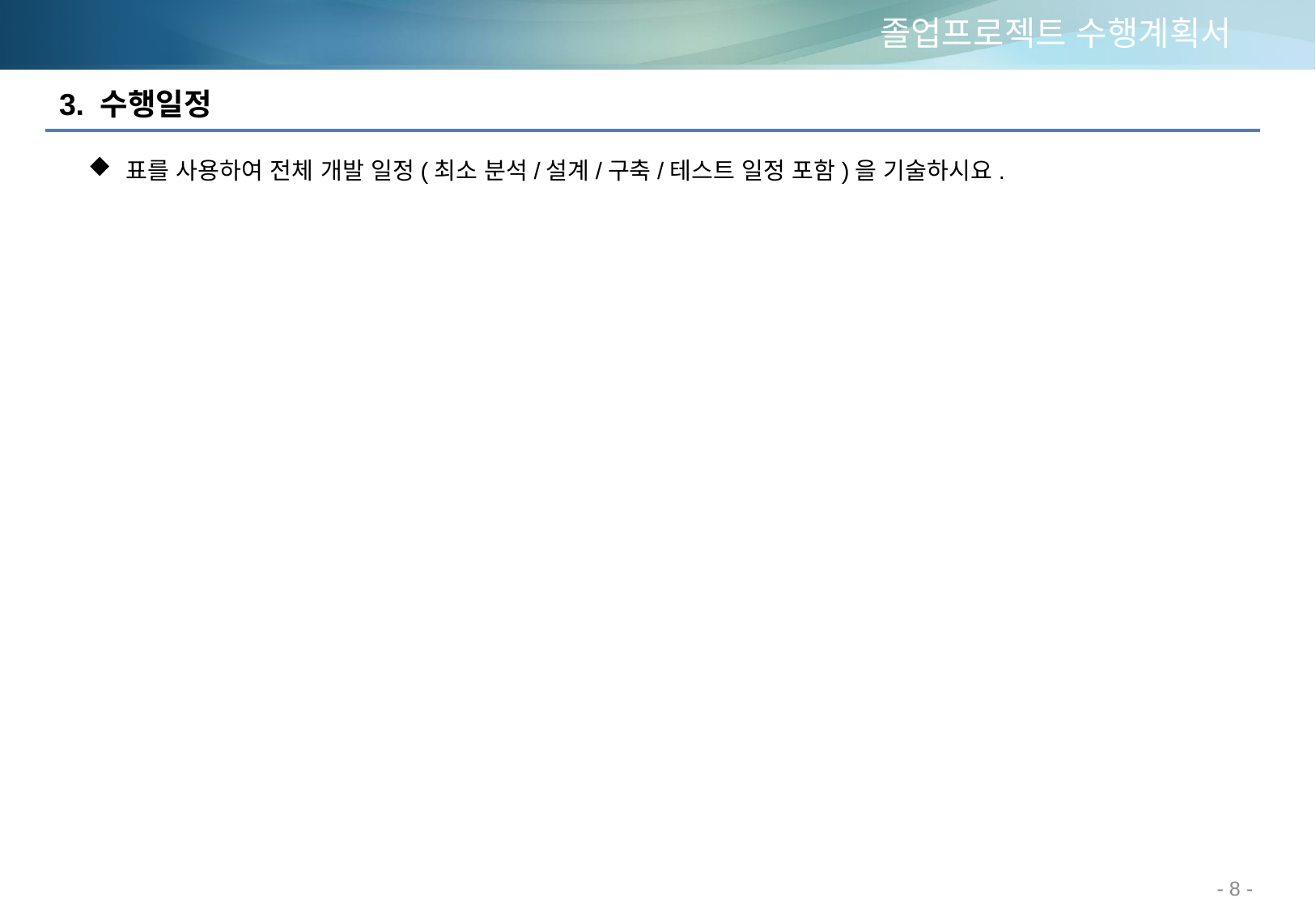

# 졸업프로젝트 수행계획서
3. 수행일정
표를 사용하여 전체 개발 일정(최소 분석/설계/구축/테스트 일정 포함)을 기술하시요.